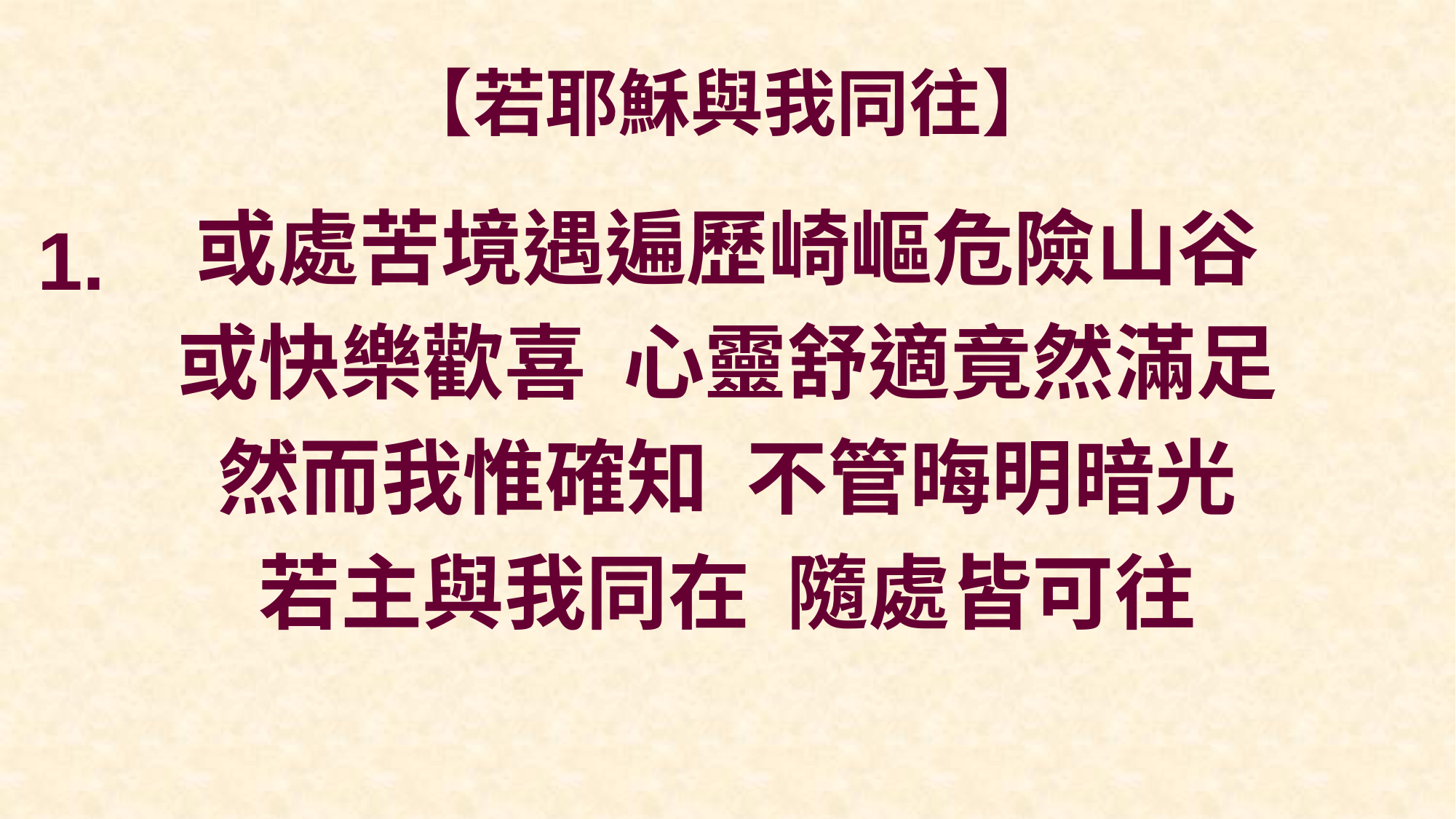

# 【若耶穌與我同往】
或處苦境遇遍歷崎嶇危險山谷
或快樂歡喜  心靈舒適竟然滿足
然而我惟確知  不管晦明暗光
若主與我同在  隨處皆可往
1.